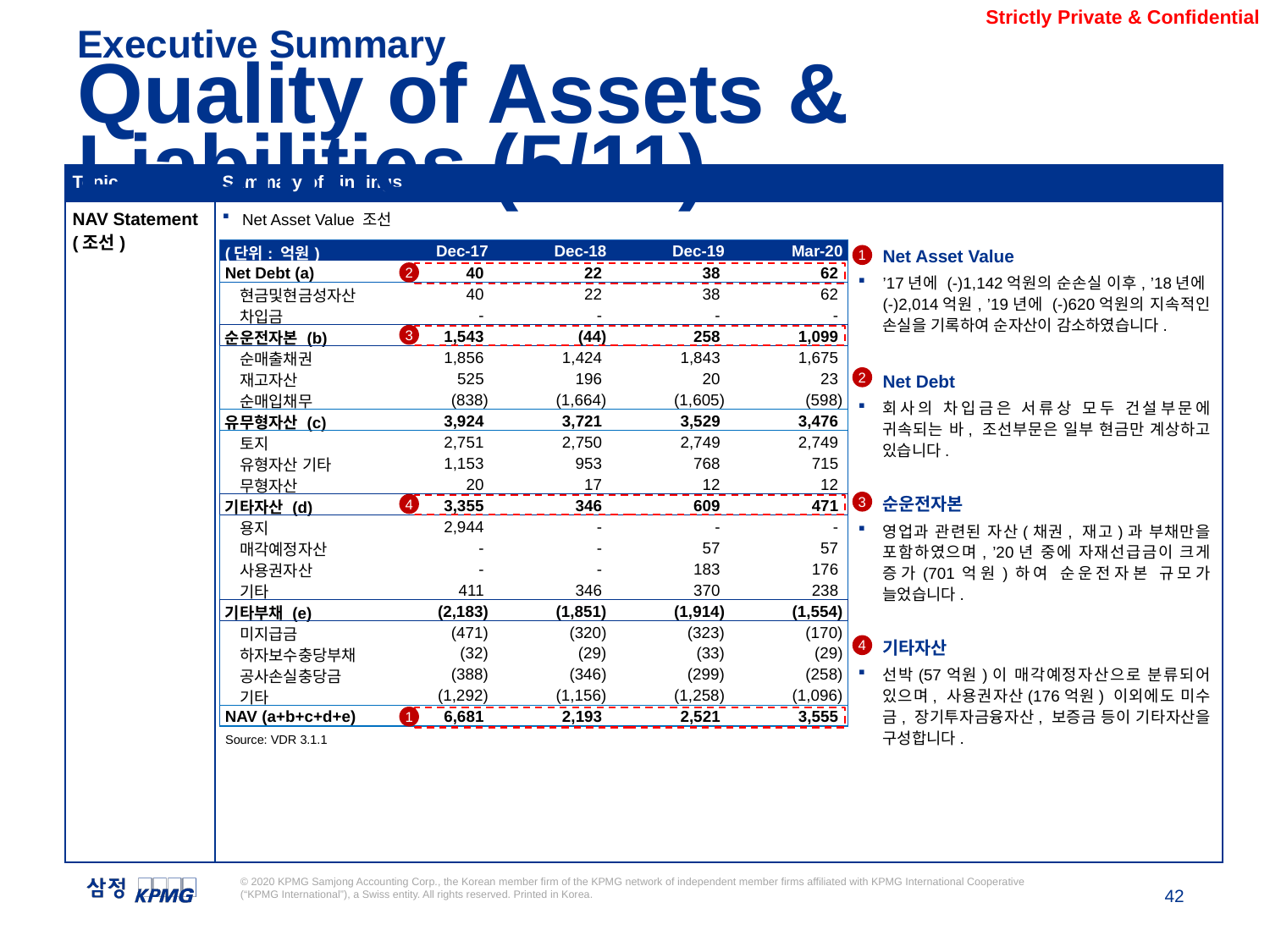

Executive Summary
Quality of Assets & Liabilities (5/11)
| Topic | Summary of Findings |
| --- | --- |
| NAV Statement (조선) | Net Asset Value 조선 |
Net Asset Value
’17년에 (-)1,142억원의 순손실 이후, ’18년에  (-)2,014억원, ’19년에 (-)620억원의 지속적인 손실을 기록하여 순자산이 감소하였습니다.

Net Debt
회사의 차입금은 서류상 모두 건설부문에 귀속되는 바, 조선부문은 일부 현금만 계상하고 있습니다.

순운전자본
영업과 관련된 자산(채권, 재고)과 부채만을 포함하였으며, ’20년 중에 자재선급금이 크게 증가(701억원)하여 순운전자본 규모가 늘었습니다.

기타자산
선박(57억원)이 매각예정자산으로 분류되어 있으며, 사용권자산(176억원) 이외에도 미수금, 장기투자금융자산, 보증금 등이 기타자산을 구성합니다.
| (단위: 억원) | Dec-17 | Dec-18 | Dec-19 | Mar-20 |
| --- | --- | --- | --- | --- |
| Net Debt (a) | 40 | 22 | 38 | 62 |
| 현금및현금성자산 | 40 | 22 | 38 | 62 |
| 차입금 | - | - | - | - |
| 순운전자본 (b) | 1,543 | (44) | 258 | 1,099 |
| 순매출채권 | 1,856 | 1,424 | 1,843 | 1,675 |
| 재고자산 | 525 | 196 | 20 | 23 |
| 순매입채무 | (838) | (1,664) | (1,605) | (598) |
| 유무형자산 (c) | 3,924 | 3,721 | 3,529 | 3,476 |
| 토지 | 2,751 | 2,750 | 2,749 | 2,749 |
| 유형자산 기타 | 1,153 | 953 | 768 | 715 |
| 무형자산 | 20 | 17 | 12 | 12 |
| 기타자산 (d) | 3,355 | 346 | 609 | 471 |
| 용지 | 2,944 | - | - | - |
| 매각예정자산 | - | - | 57 | 57 |
| 사용권자산 | - | - | 183 | 176 |
| 기타 | 411 | 346 | 370 | 238 |
| 기타부채 (e) | (2,183) | (1,851) | (1,914) | (1,554) |
| 미지급금 | (471) | (320) | (323) | (170) |
| 하자보수충당부채 | (32) | (29) | (33) | (29) |
| 공사손실충당금 | (388) | (346) | (299) | (258) |
| 기타 | (1,292) | (1,156) | (1,258) | (1,096) |
| NAV (a+b+c+d+e) | 6,681 | 2,193 | 2,521 | 3,555 |
1
2

3

2
3
4

4
1

Source: VDR 3.1.1